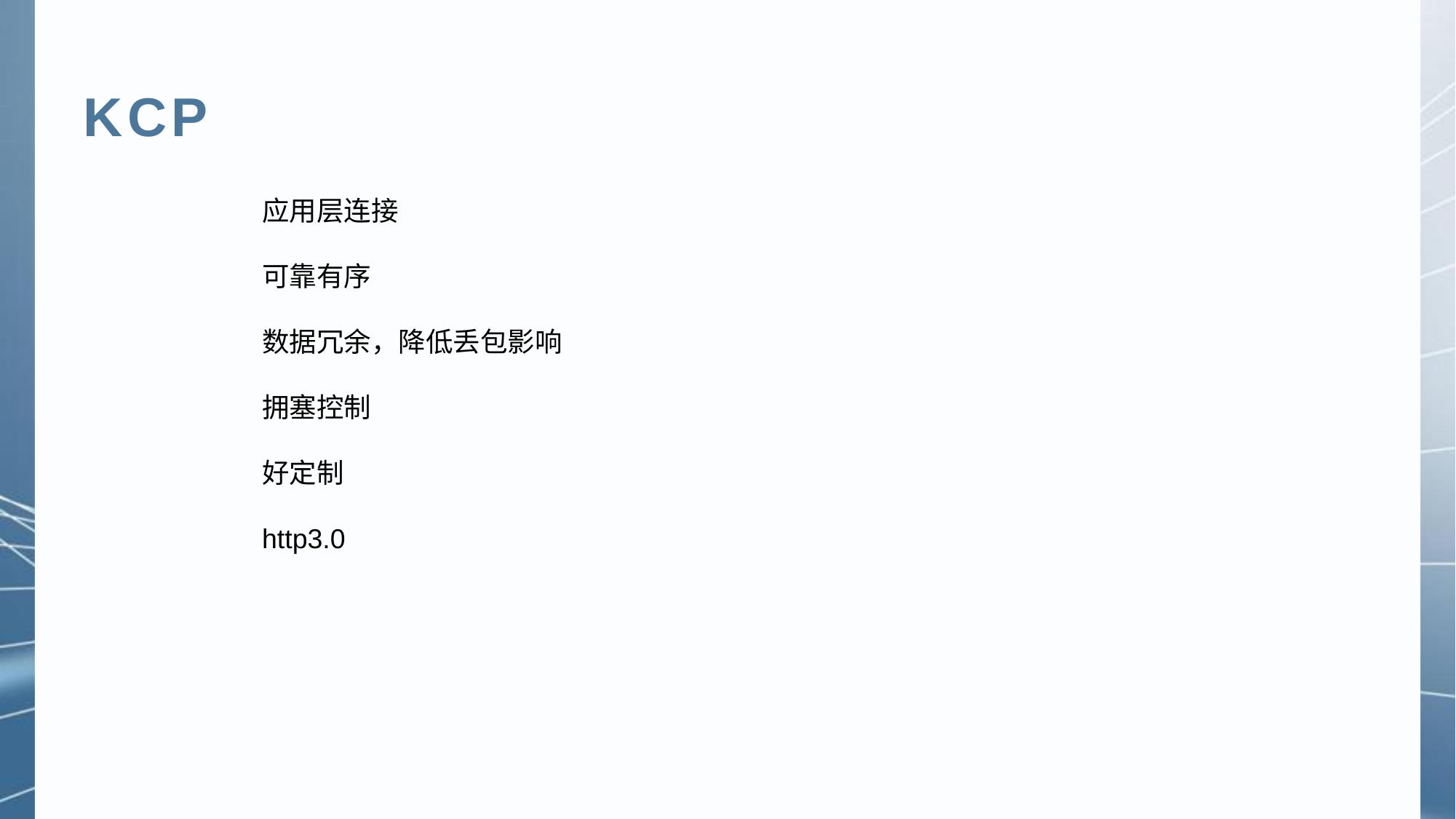

KCP
应用层连接

可靠有序

数据冗余，降低丢包影响

拥塞控制

好定制

http3.0